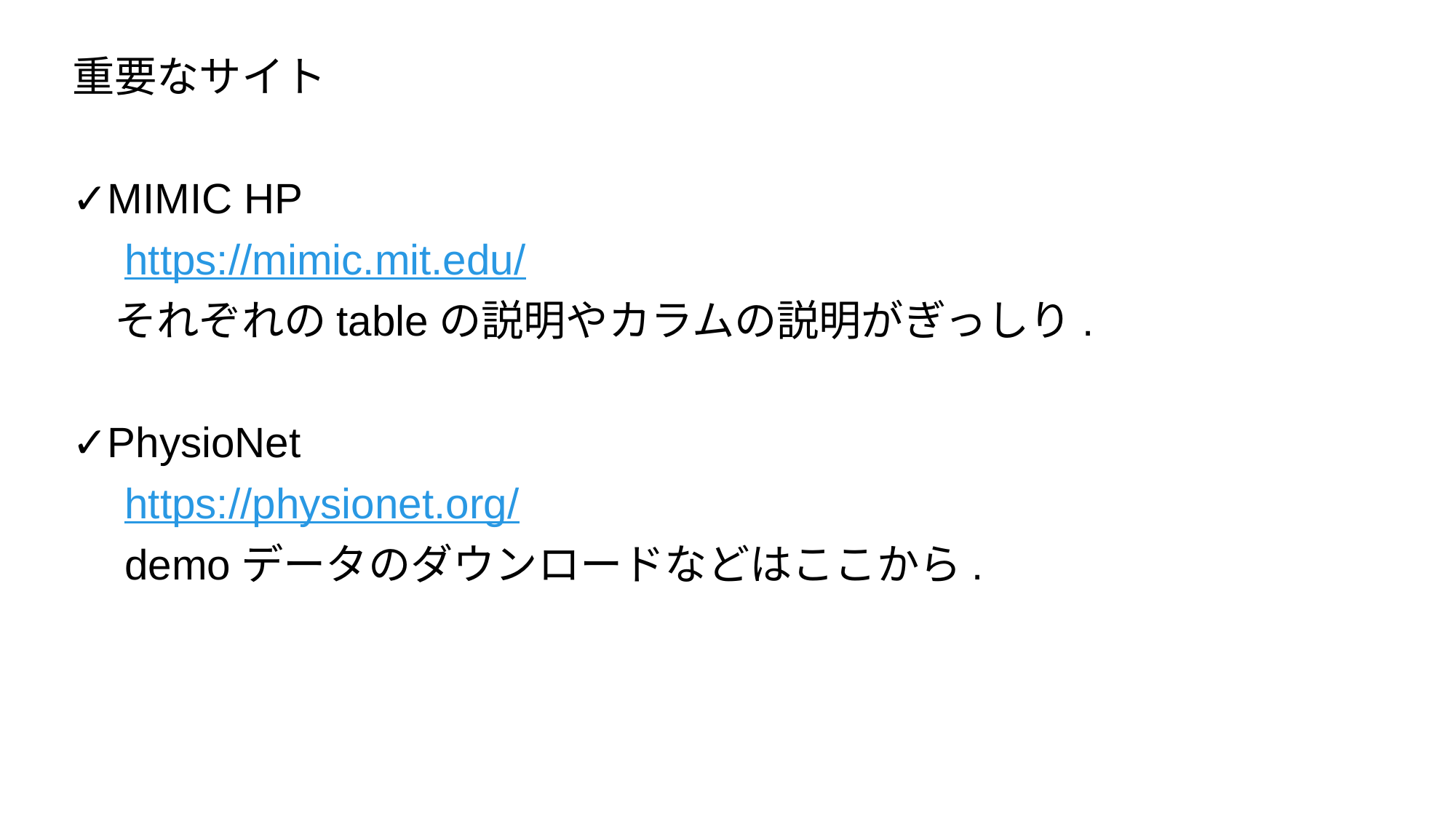

重要なサイト

✓MIMIC HP
　https://mimic.mit.edu/
　それぞれのtableの説明やカラムの説明がぎっしり.

✓PhysioNet
　https://physionet.org/
　demoデータのダウンロードなどはここから.